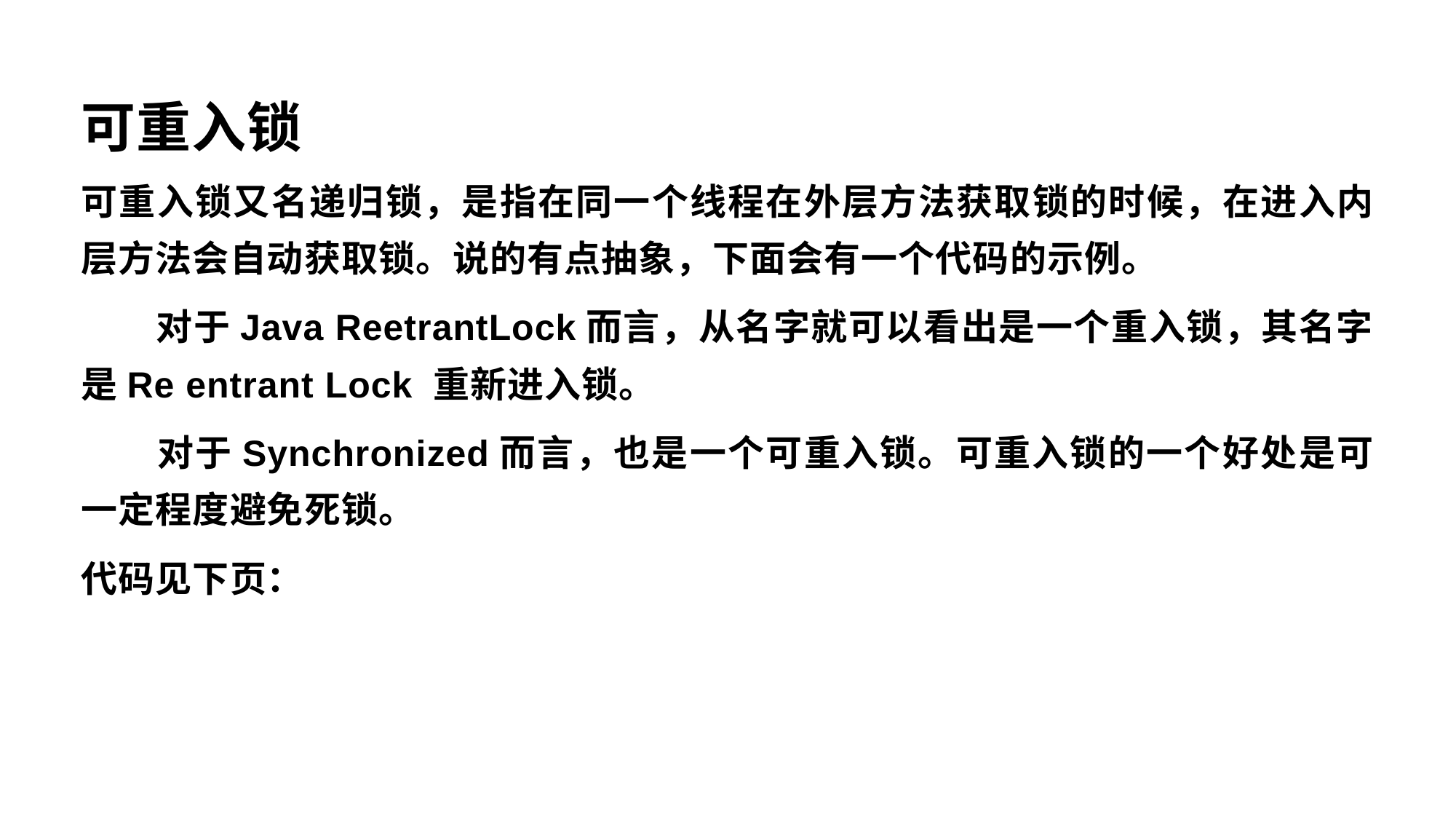

可重入锁
可重入锁又名递归锁，是指在同一个线程在外层方法获取锁的时候，在进入内层方法会自动获取锁。说的有点抽象，下面会有一个代码的示例。
　　对于Java ReetrantLock而言，从名字就可以看出是一个重入锁，其名字是Re entrant Lock 重新进入锁。
　　对于Synchronized而言，也是一个可重入锁。可重入锁的一个好处是可一定程度避免死锁。
代码见下页：